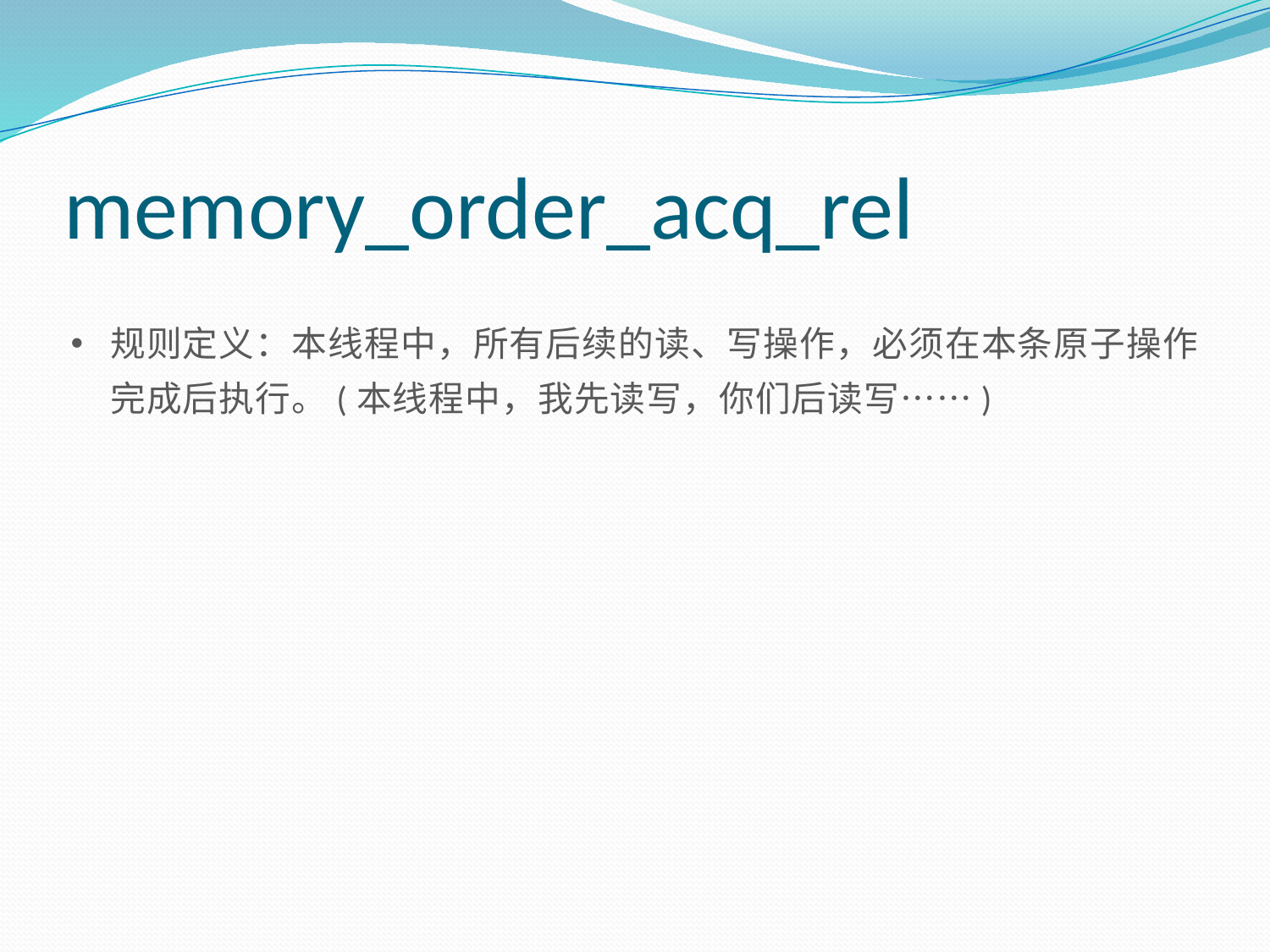

memory_order_acq_rel

规则定义：本线程中，所有后续的读、写操作，必须在本条原子操作完成后执行。(本线程中，我先读写，你们后读写……)